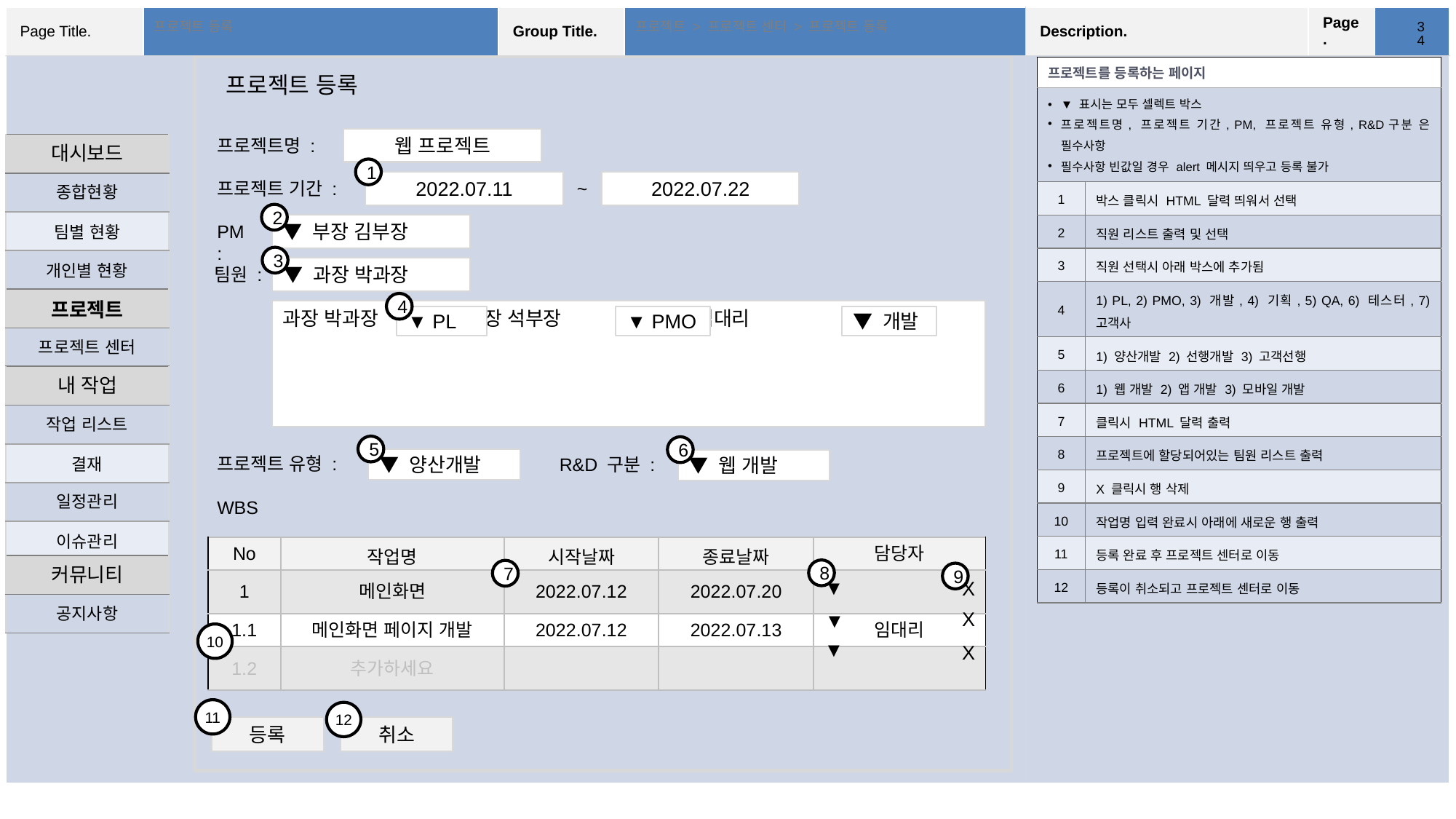

34
프로젝트 등록
프로젝트 > 프로젝트 센터 > 프로젝트 등록

| 프로젝트를 등록하는 페이지 |  |
| --- | --- |
| ▼ 표시는 모두 셀렉트 박스 프로젝트명, 프로젝트 기간, PM, 프로젝트 유형, R&D구분 은 필수사항 필수사항 빈값일 경우 alert 메시지 띄우고 등록 불가 |  |
| 1 | 박스 클릭시 HTML 달력 띄워서 선택 |
| 2 | 직원 리스트 출력 및 선택 |
| 3 | 직원 선택시 아래 박스에 추가됨 |
| 4 | 1) PL, 2) PMO, 3) 개발, 4) 기획, 5) QA, 6) 테스터, 7) 고객사 |
| 5 | 1) 양산개발 2) 선행개발 3) 고객선행 |
| 6 | 1) 웹 개발 2) 앱 개발 3) 모바일 개발 |
| 7 | 클릭시 HTML 달력 출력 |
| 8 | 프로젝트에 할당되어있는 팀원 리스트 출력 |
| 9 | X 클릭시 행 삭제 |
| 10 | 작업명 입력 완료시 아래에 새로운 행 출력 |
| 11 | 등록 완료 후 프로젝트 센터로 이동 |
| 12 | 등록이 취소되고 프로젝트 센터로 이동 |
 프로젝트 등록
프로젝트명 :
웹 프로젝트
| 대시보드 |
| --- |
| 종합현황 |
| 팀별 현황 |
| 개인별 현황 |
1
~
프로젝트 기간 :
2022.07.11
2022.07.22
2
PM :
▼ 부장 김부장
3
▼ 과장 박과장
팀원 :
| 프로젝트 |
| --- |
| 프로젝트 센터 |
4
과장 박과장                부장 석부장                 대리 임대리
▼ PL
▼ PMO
▼ 개발
| 내 작업 |
| --- |
| 작업 리스트 |
| 결재 |
| 일정관리 |
| 이슈관리 |
5
6
프로젝트 유형 :
R&D 구분 :
▼ 양산개발
▼ 웹 개발
WBS
| No | 작업명 | 시작날짜 | 종료날짜 | 담당자 |
| --- | --- | --- | --- | --- |
| 1 | 메인화면 | 2022.07.12 | 2022.07.20 |  |
| 1.1 | 메인화면 페이지 개발 | 2022.07.12 | 2022.07.13 | 임대리 |
| 1.2 | 추가하세요 |  |  |  |
| 커뮤니티 |
| --- |
| 공지사항 |
8
7
9
X
▼
X
▼
10
▼
X
11
12
등록
취소